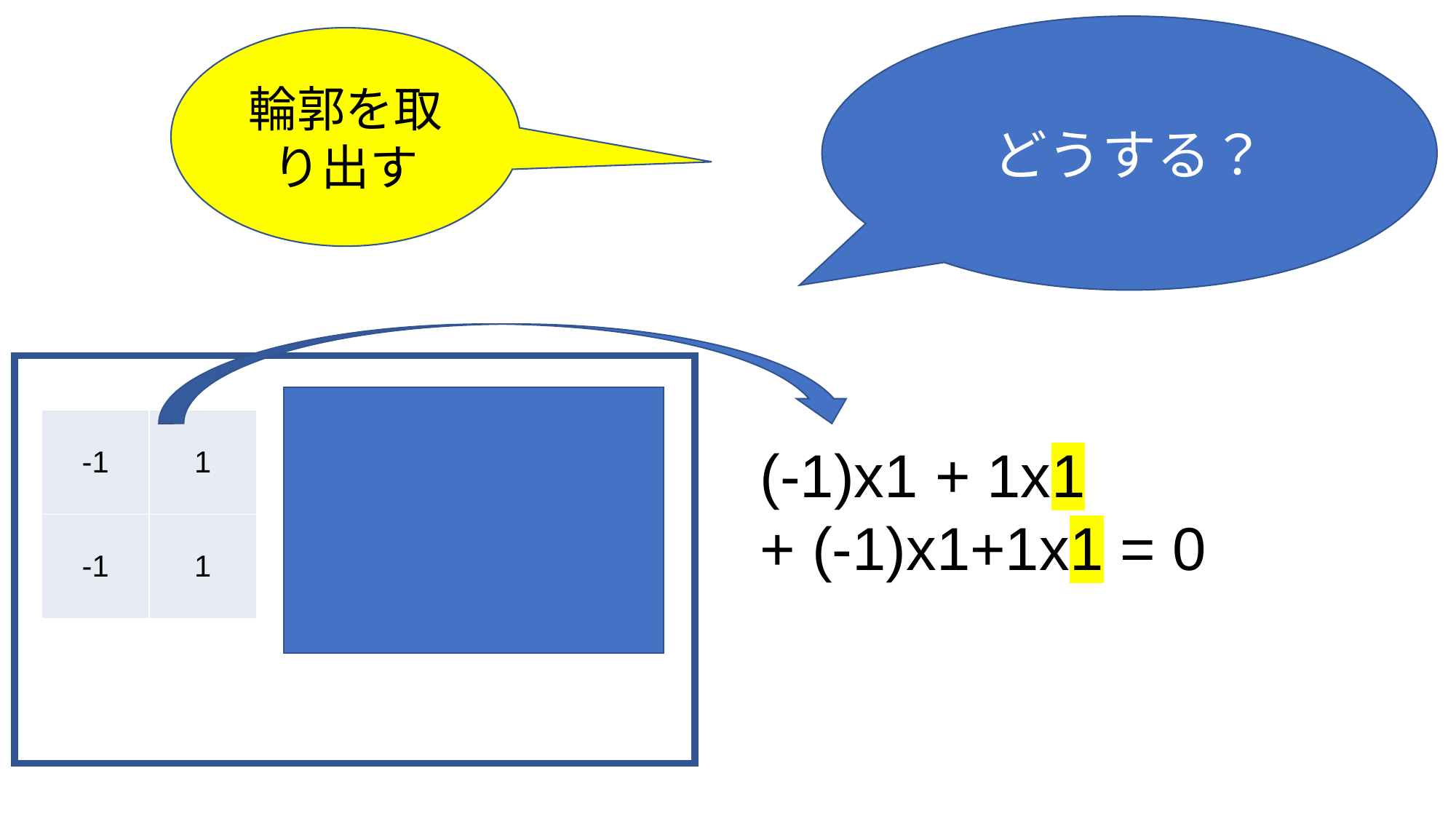

どうする？
輪郭を取り出す

| -1 | 1 |
| --- | --- |
| -1 | 1 |
(-1)x1 + 1x1
+ (-1)x1+1x1 = 0